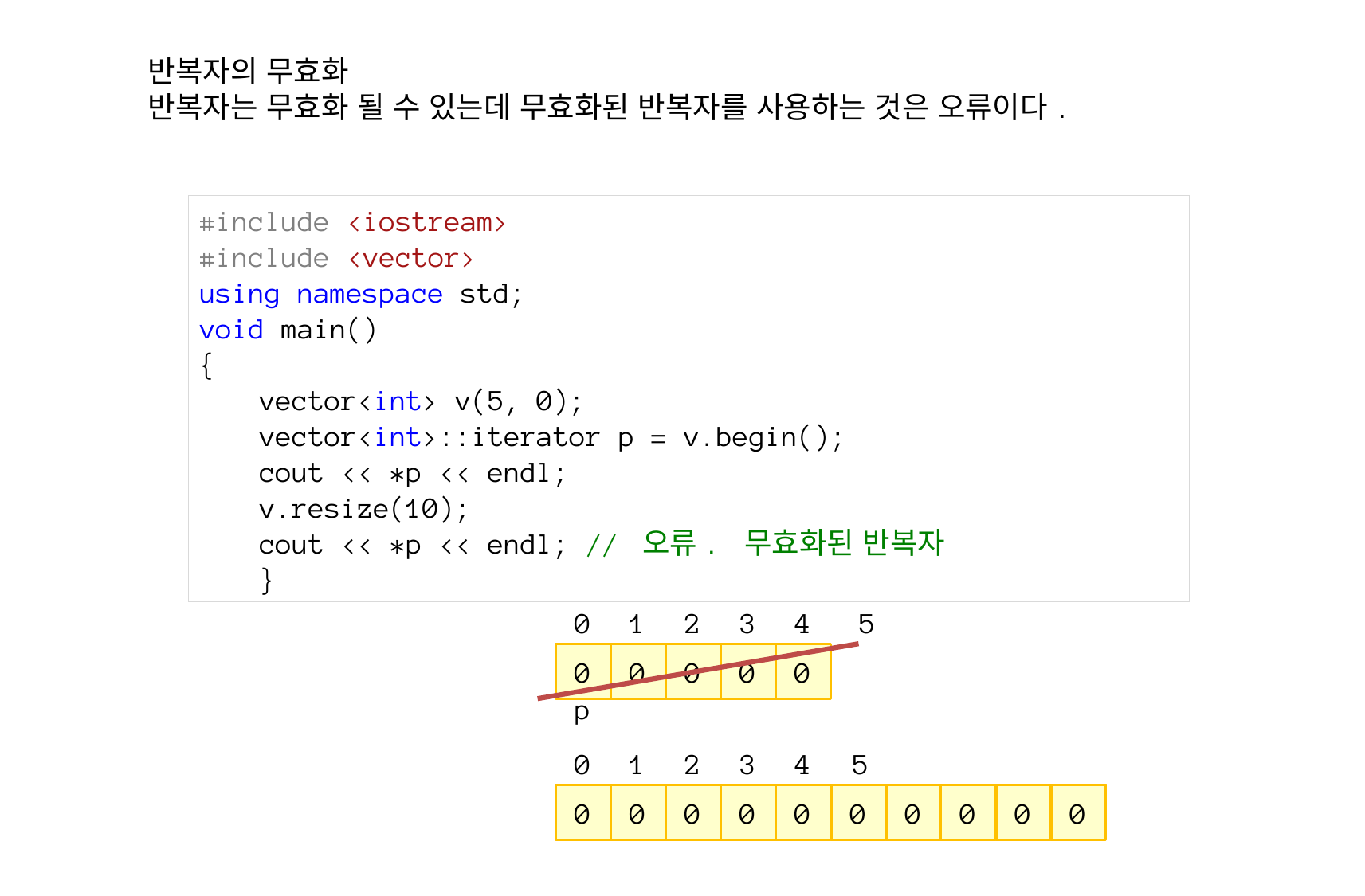

반복자의 무효화
반복자는 무효화 될 수 있는데 무효화된 반복자를 사용하는 것은 오류이다.
#include <iostream>
#include <vector>
using namespace std;
void main()
{
vector<int> v(5, 0);
vector<int>::iterator p = v.begin();
cout << *p << endl;
v.resize(10);
cout << *p << endl; // 오류. 무효화된 반복자
}
0
1
2
3
4
5
0
0
0
0
0
p
0
1
2
3
4
5
0
0
0
0
0
0
0
0
0
0